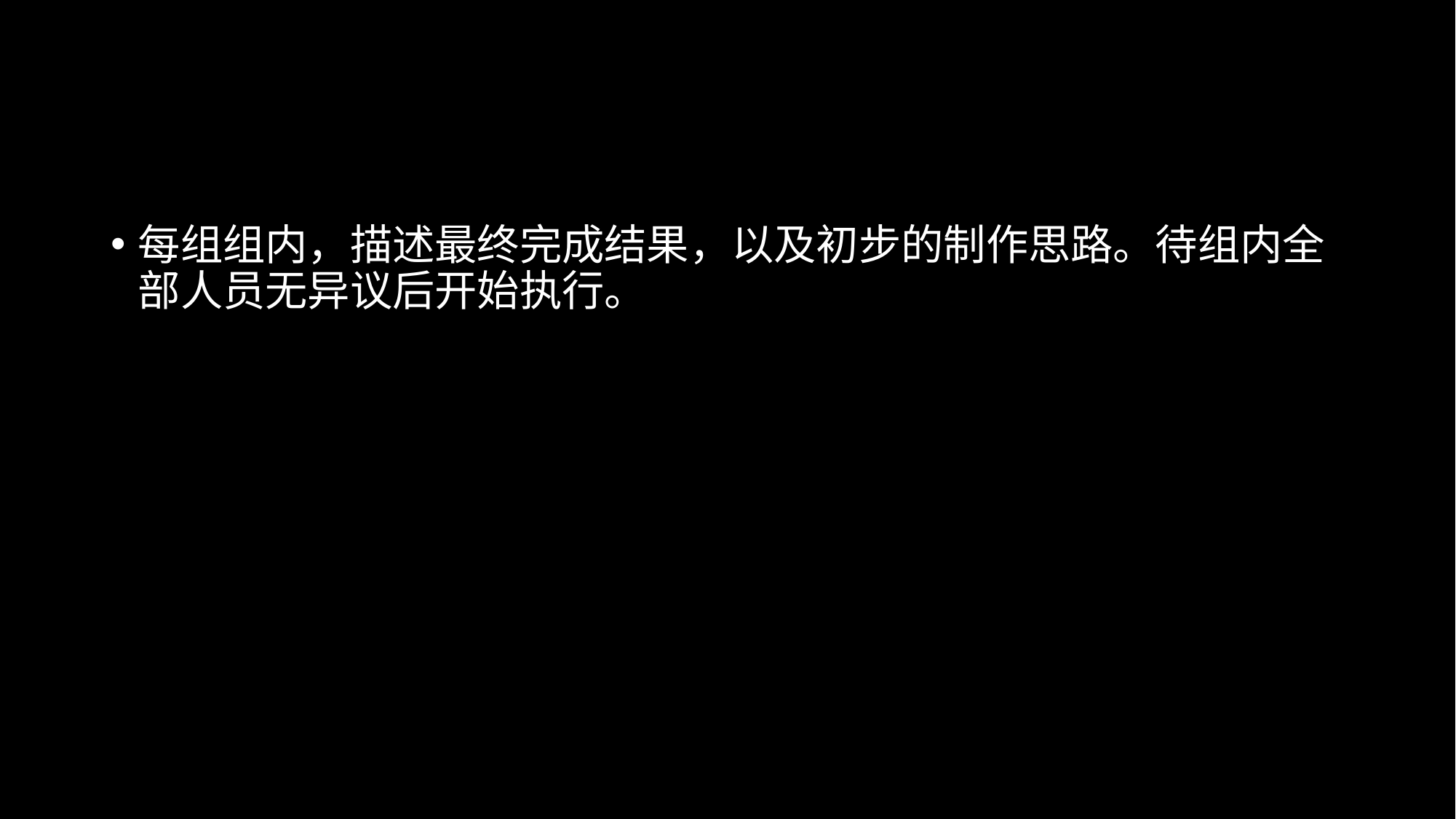

#
每组组内，描述最终完成结果，以及初步的制作思路。待组内全部人员无异议后开始执行。